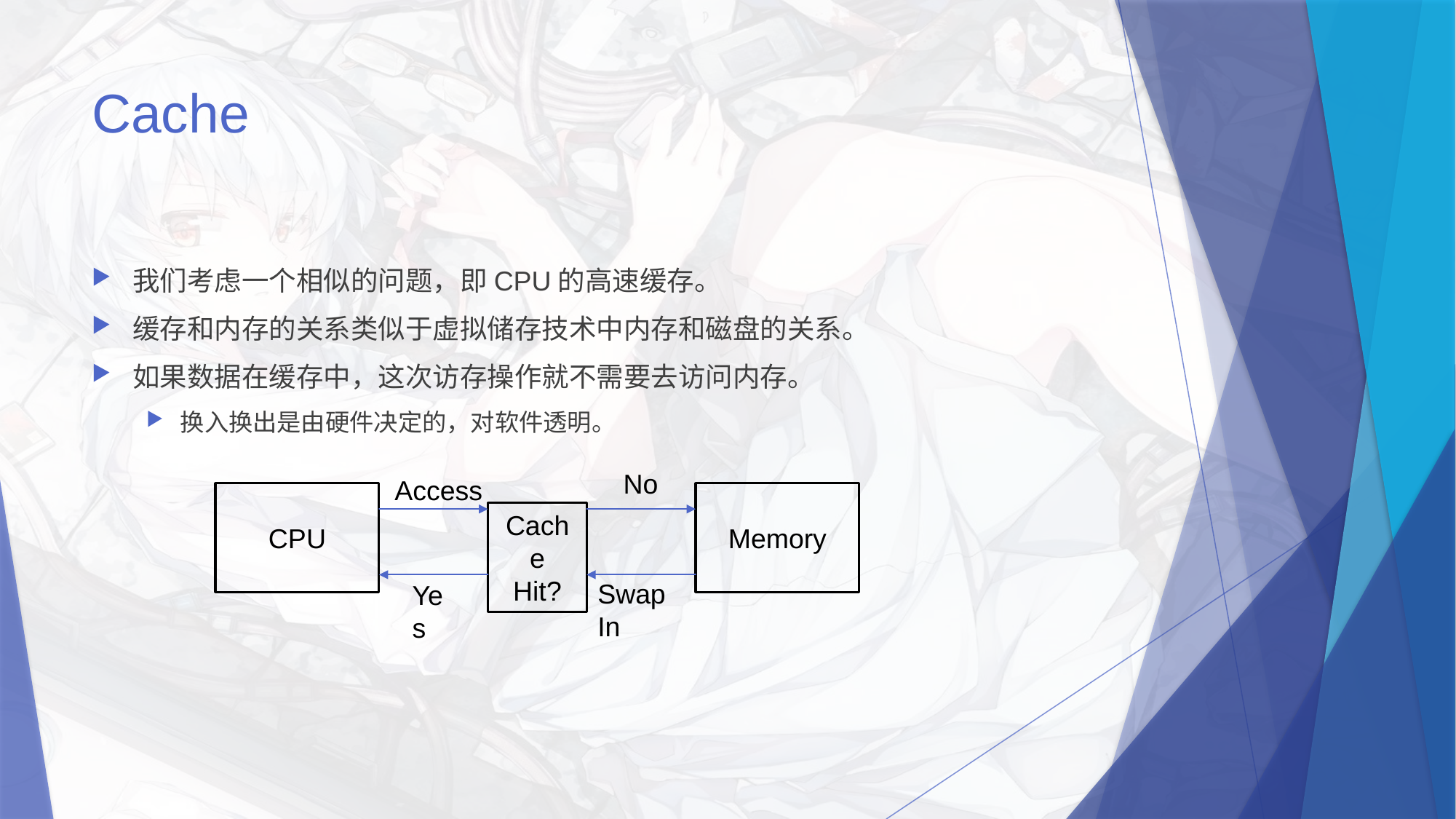

# Cache
我们考虑一个相似的问题，即CPU的高速缓存。
缓存和内存的关系类似于虚拟储存技术中内存和磁盘的关系。
如果数据在缓存中，这次访存操作就不需要去访问内存。
换入换出是由硬件决定的，对软件透明。

No
Access

CPU

Memory

Cache
Hit?
Swap In
Yes